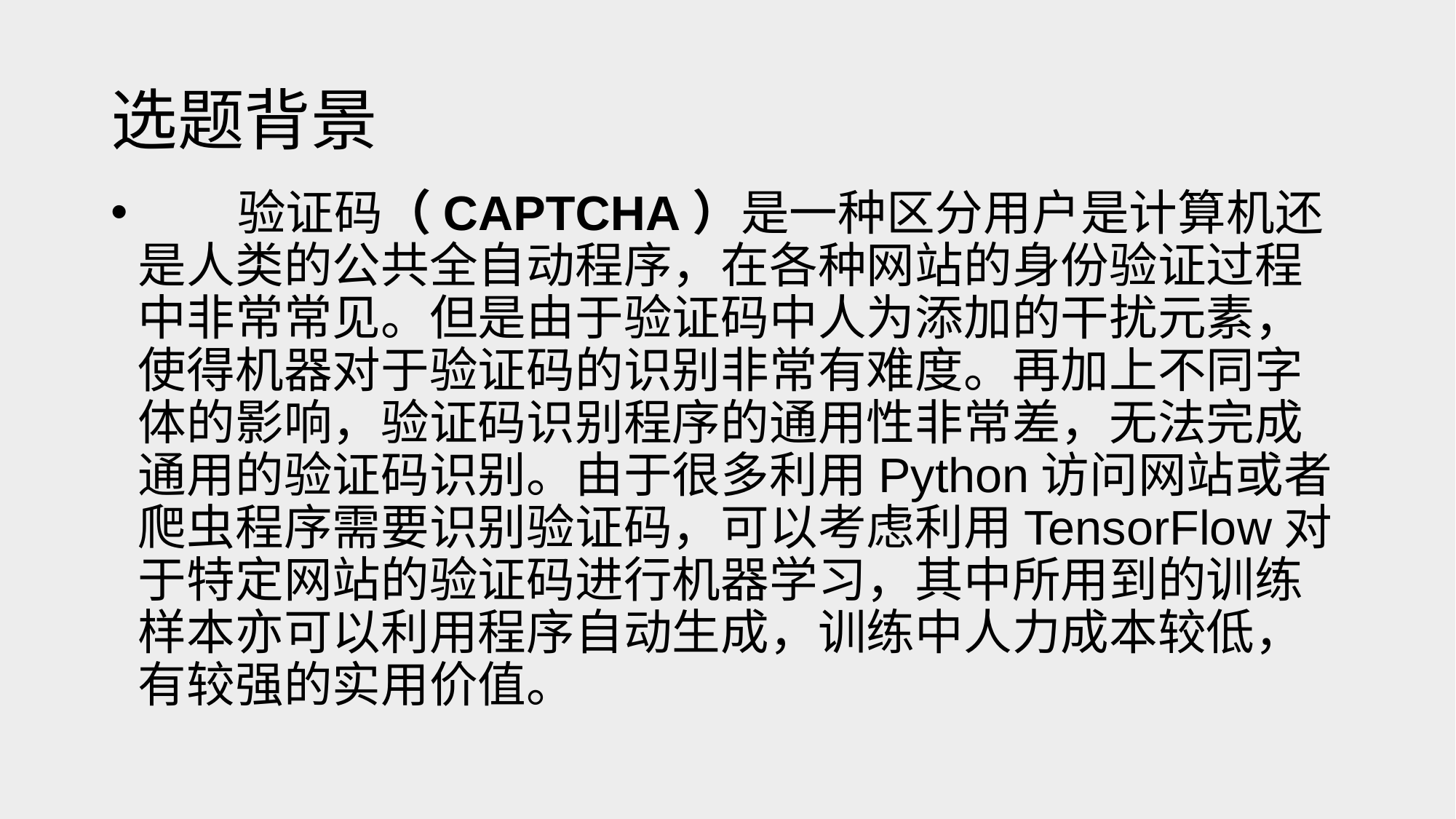

# 选题背景
        验证码（CAPTCHA）是一种区分用户是计算机还是人类的公共全自动程序，在各种网站的身份验证过程中非常常见。但是由于验证码中人为添加的干扰元素，使得机器对于验证码的识别非常有难度。再加上不同字体的影响，验证码识别程序的通用性非常差，无法完成通用的验证码识别。由于很多利用Python访问网站或者爬虫程序需要识别验证码，可以考虑利用TensorFlow对于特定网站的验证码进行机器学习，其中所用到的训练样本亦可以利用程序自动生成，训练中人力成本较低，有较强的实用价值。